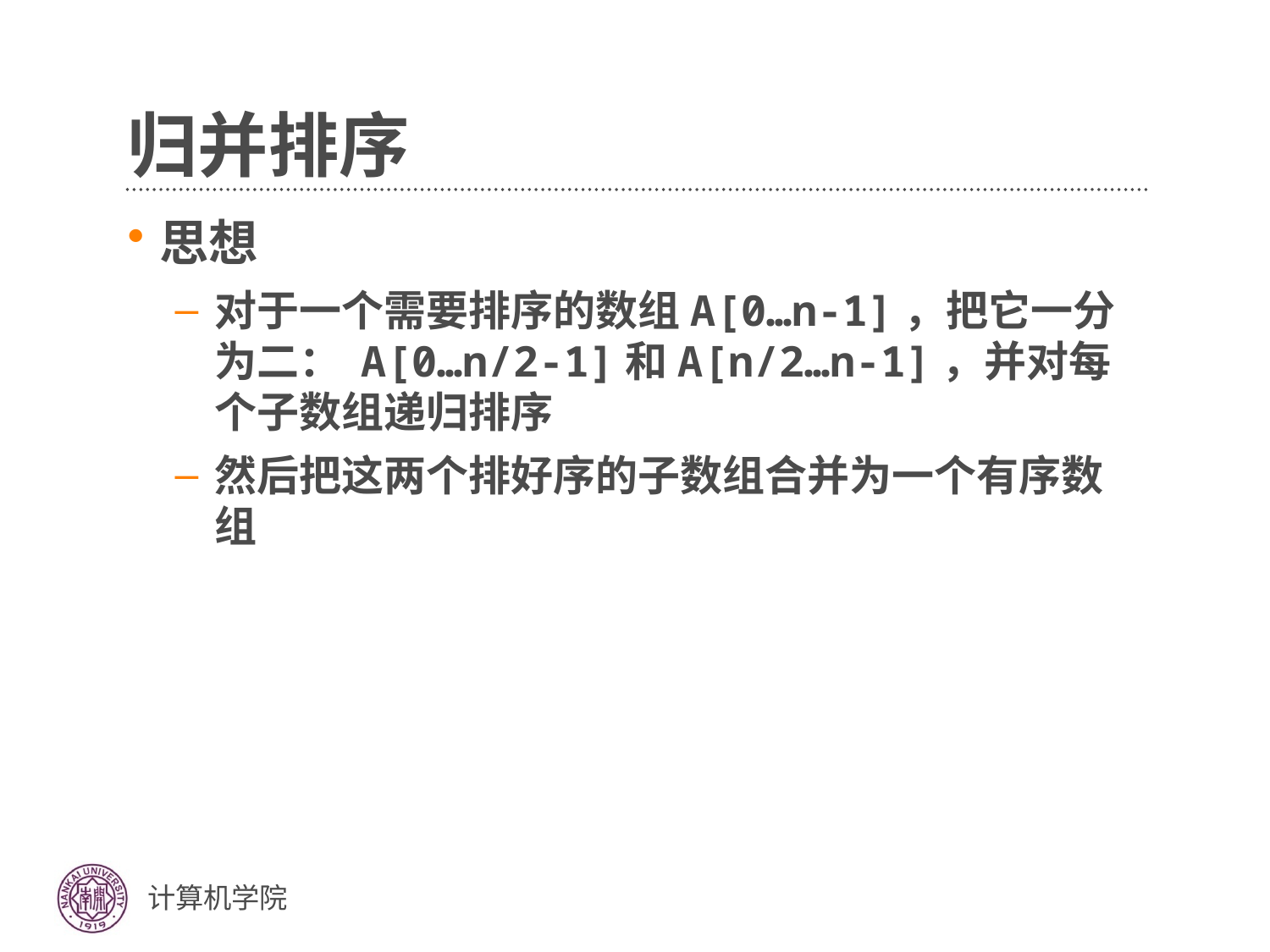

# 归并排序
思想
对于一个需要排序的数组A[0…n-1]，把它一分为二： A[0…n/2-1]和A[n/2…n-1]，并对每个子数组递归排序
然后把这两个排好序的子数组合并为一个有序数组
8